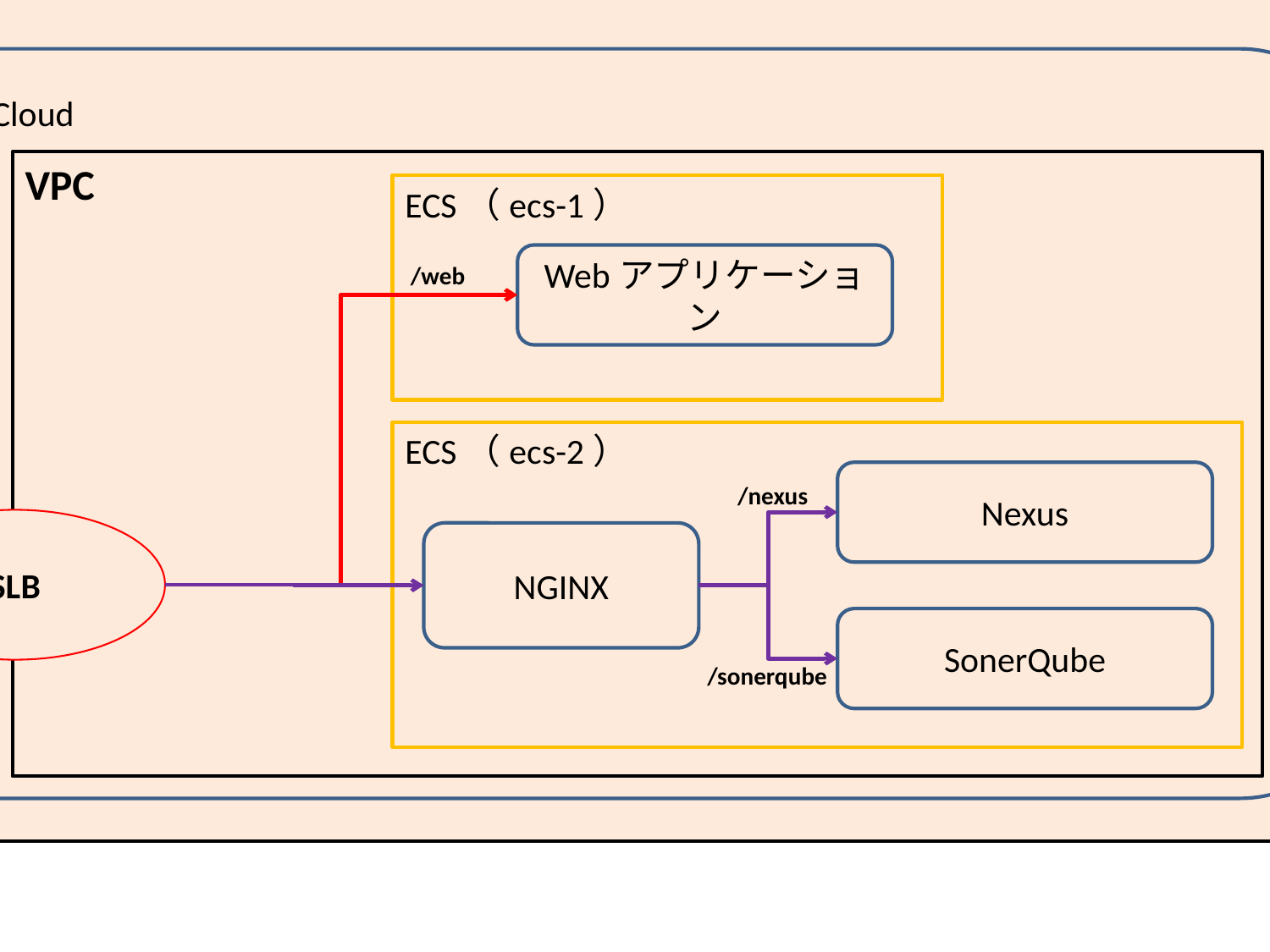

CLOUD
AlibabaCloud
VPC

ECS（ecs-1）
Webアプリケーション
/web
ECS（ecs-2）

Nexus
/nexus
NGINX
SonerQube
/sonerqube
SLB